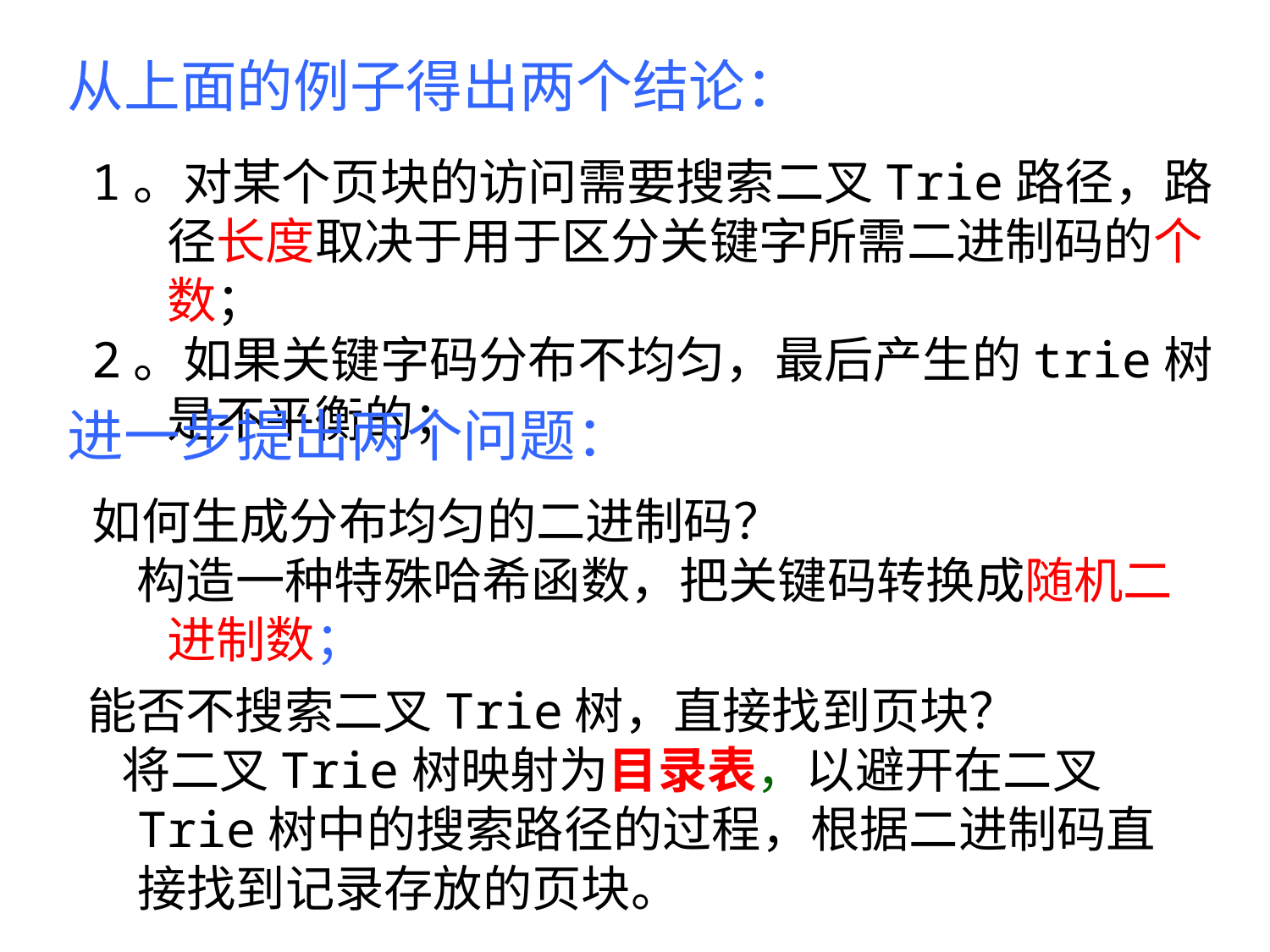

从上面的例子得出两个结论：
1。对某个页块的访问需要搜索二叉Trie路径，路径长度取决于用于区分关键字所需二进制码的个数；
2。如果关键字码分布不均匀，最后产生的trie树是不平衡的；
进一步提出两个问题：
如何生成分布均匀的二进制码？
   构造一种特殊哈希函数，把关键码转换成随机二进制数；
能否不搜索二叉Trie树，直接找到页块？
  将二叉Trie树映射为目录表，以避开在二叉Trie树中的搜索路径的过程，根据二进制码直接找到记录存放的页块。